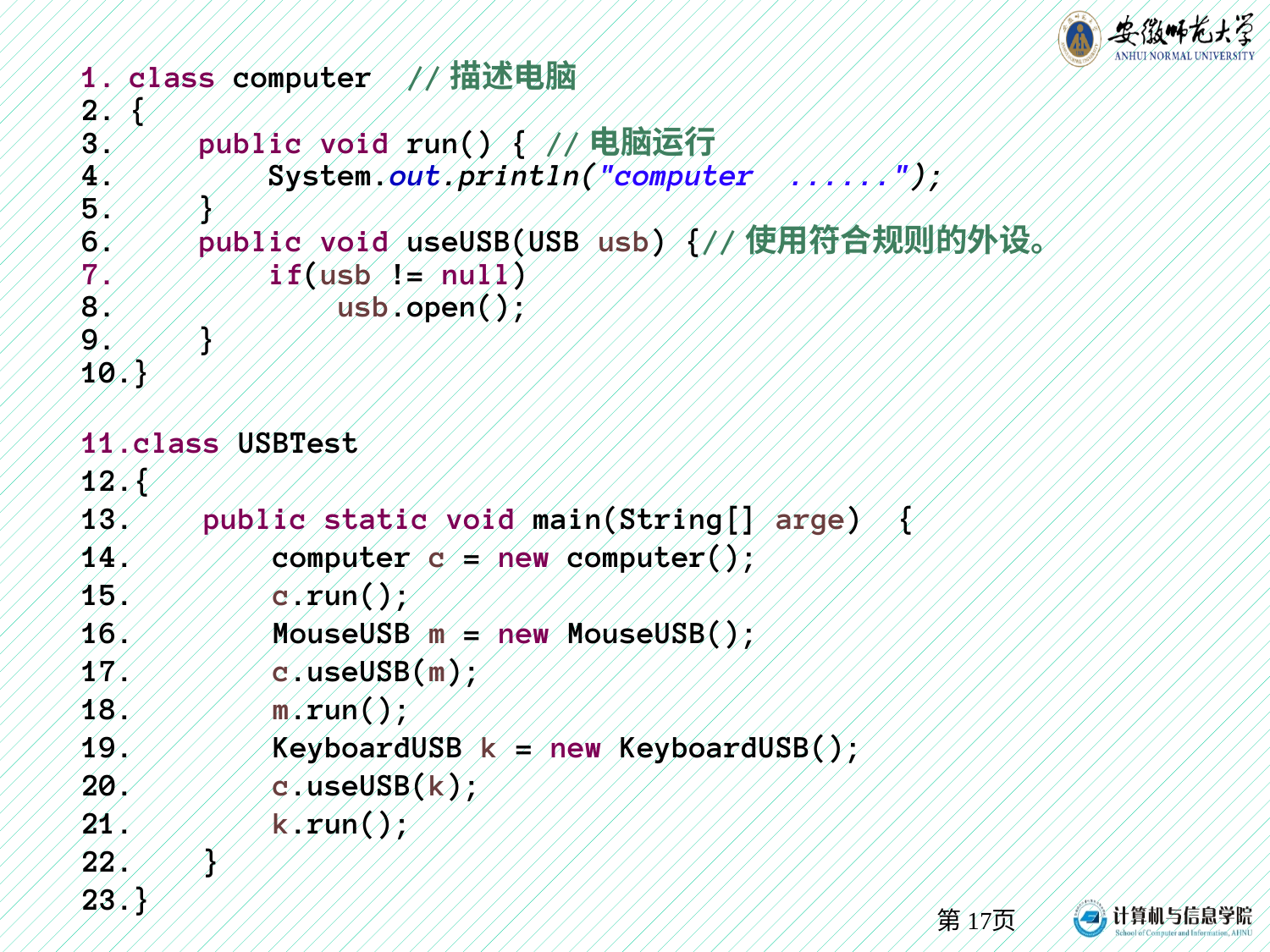

class computer  //描述电脑
{
    public void run() { //电脑运行
        System.out.println("computer  ......");
    }
    public void useUSB(USB usb) {//使用符合规则的外设。
        if(usb != null)
            usb.open();
    }
}
class USBTest
{
    public static void main(String[] arge)  {
        computer c = new computer();
        c.run();
        MouseUSB m = new MouseUSB();
        c.useUSB(m);
        m.run();
        KeyboardUSB k = new KeyboardUSB();
        c.useUSB(k);
        k.run();
    }
}
第17页